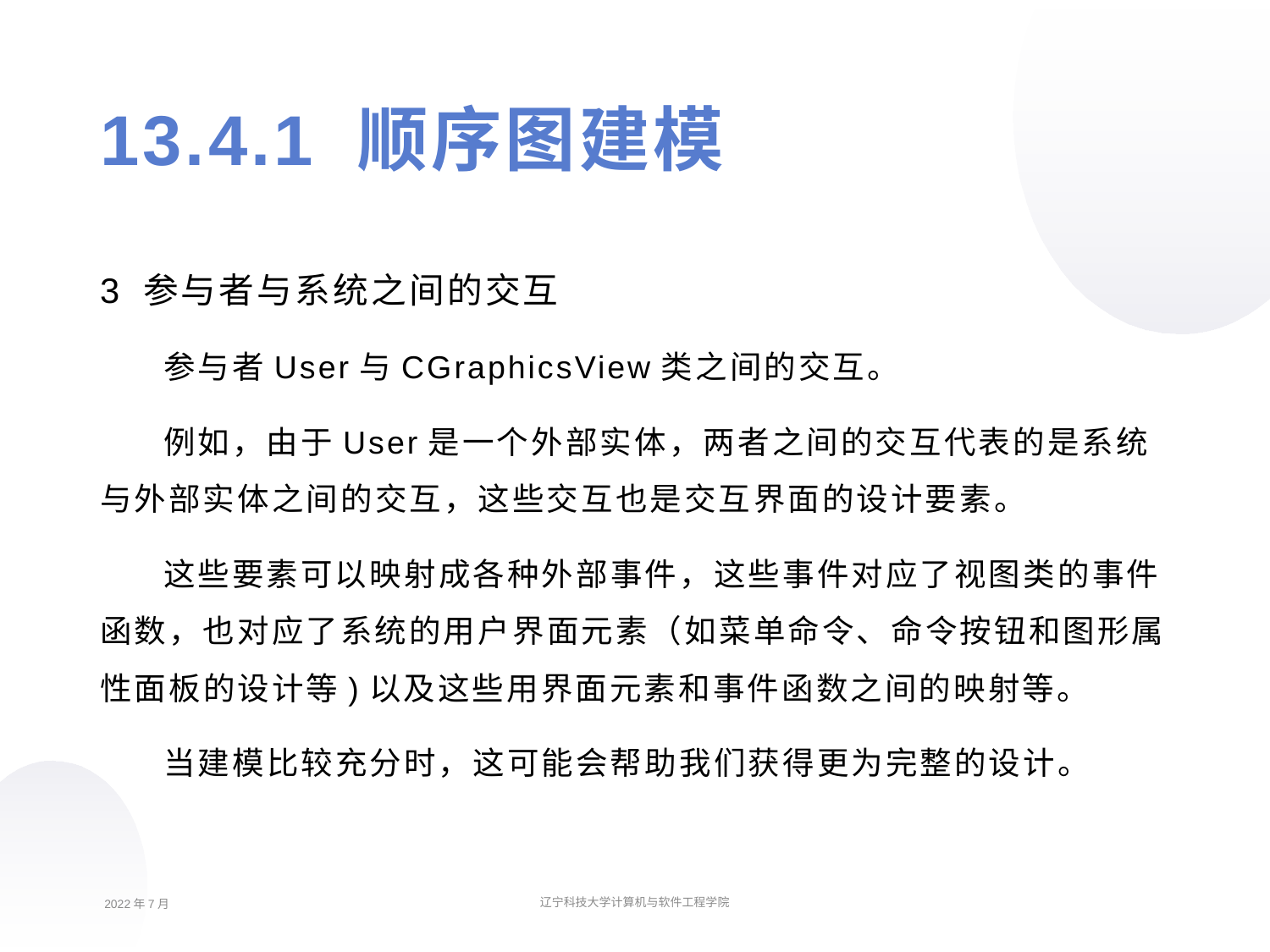

13.4.1 顺序图建模
3 参与者与系统之间的交互
参与者User与CGraphicsView类之间的交互。
例如，由于User是一个外部实体，两者之间的交互代表的是系统与外部实体之间的交互，这些交互也是交互界面的设计要素。
这些要素可以映射成各种外部事件，这些事件对应了视图类的事件函数，也对应了系统的用户界面元素（如菜单命令、命令按钮和图形属性面板的设计等)以及这些用界面元素和事件函数之间的映射等。
当建模比较充分时，这可能会帮助我们获得更为完整的设计。

2022年7月
辽宁科技大学计算机与软件工程学院
87